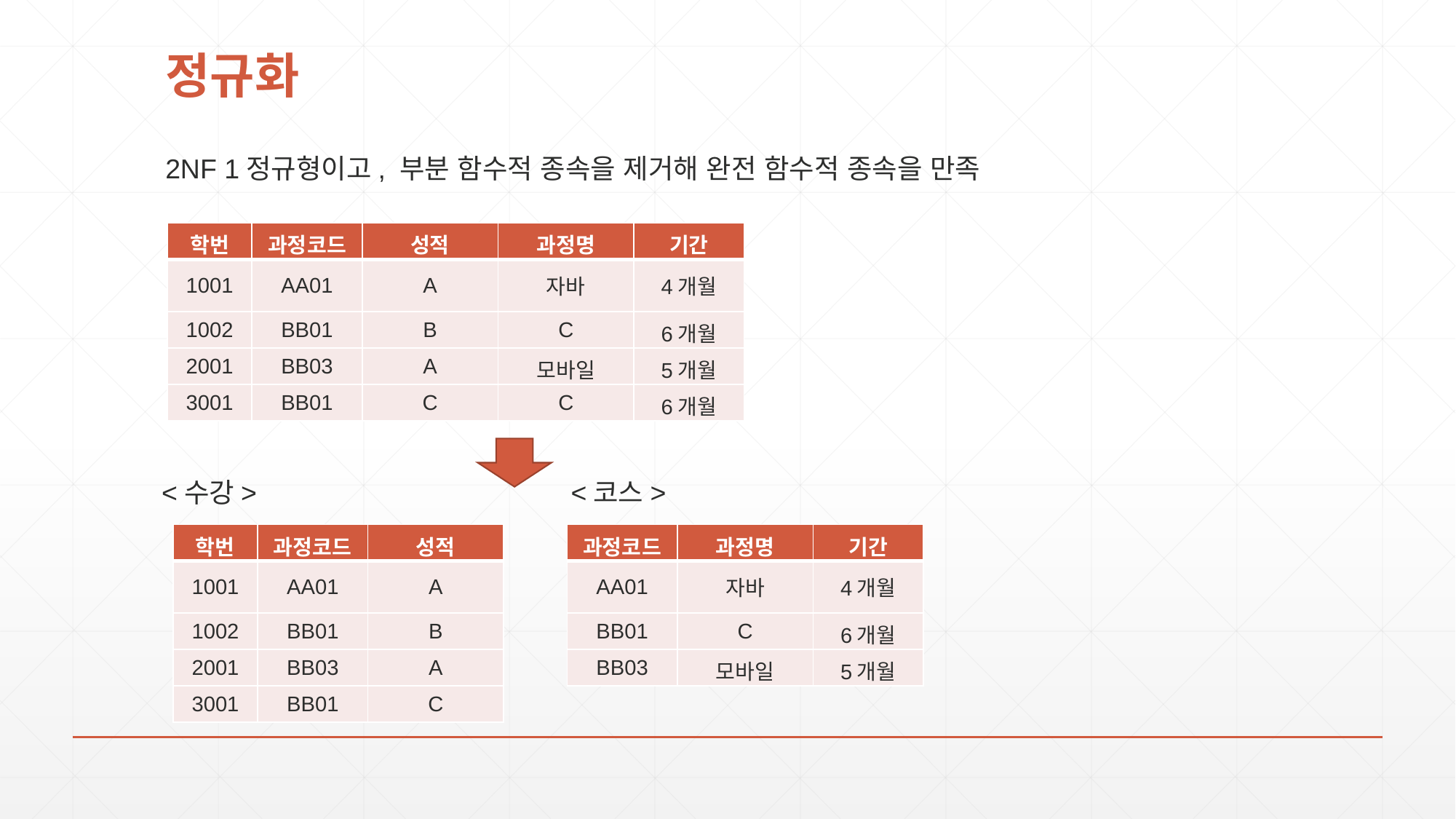

# 정규화
2NF 1정규형이고, 부분 함수적 종속을 제거해 완전 함수적 종속을 만족

| 학번 | 과정코드 | 성적 | 과정명 | 기간 |
| --- | --- | --- | --- | --- |
| 1001 | AA01 | A | 자바 | 4개월 |
| 1002 | BB01 | B | C | 6개월 |
| 2001 | BB03 | A | 모바일 | 5개월 |
| 3001 | BB01 | C | C | 6개월 |

<수강>
<코스>
| 과정코드 | 과정명 | 기간 |
| --- | --- | --- |
| AA01 | 자바 | 4개월 |
| BB01 | C | 6개월 |
| BB03 | 모바일 | 5개월 |
| 학번 | 과정코드 | 성적 |
| --- | --- | --- |
| 1001 | AA01 | A |
| 1002 | BB01 | B |
| 2001 | BB03 | A |
| 3001 | BB01 | C |